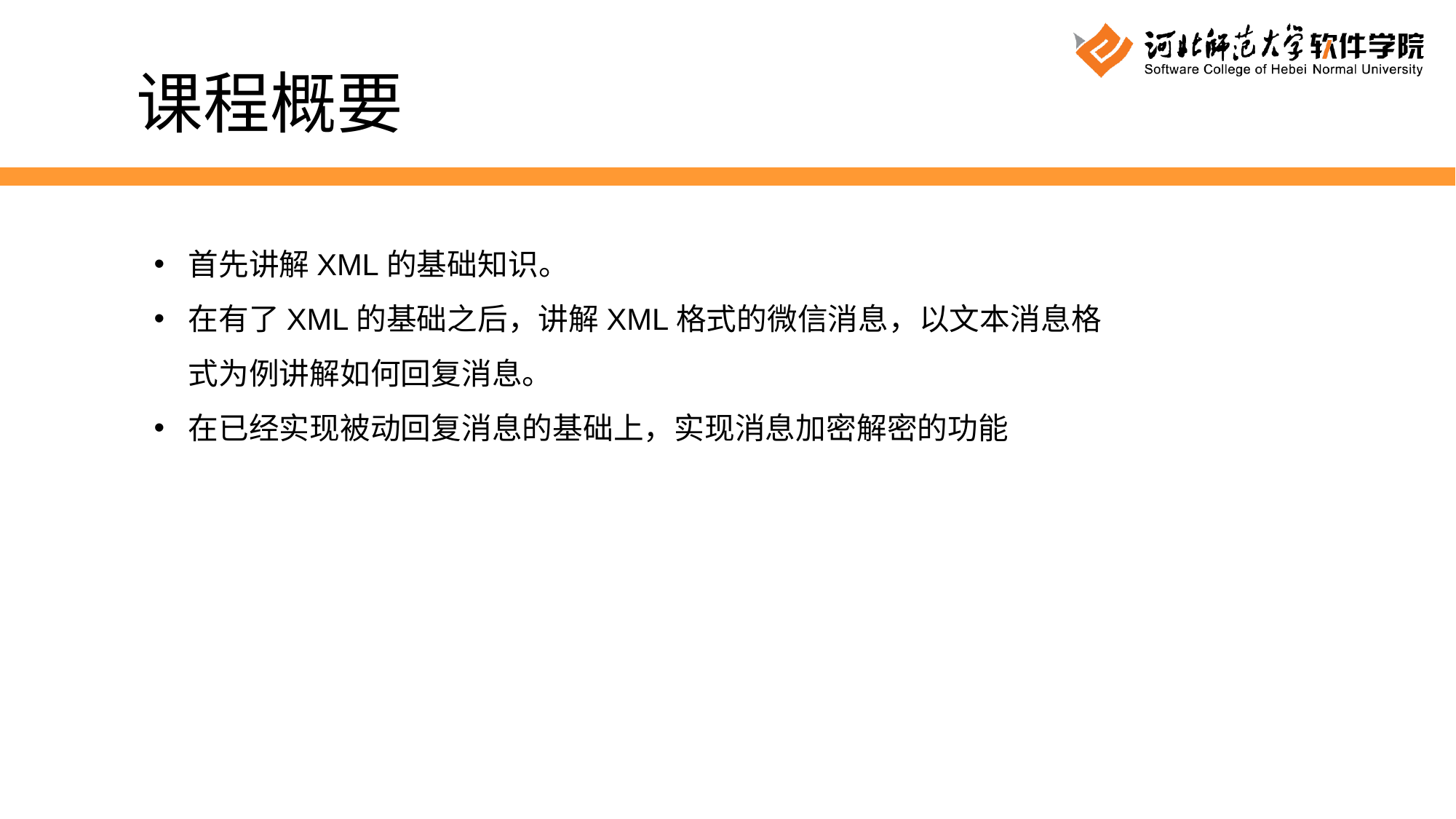

课程概要
首先讲解XML的基础知识。
在有了XML的基础之后，讲解XML格式的微信消息，以文本消息格式为例讲解如何回复消息。
在已经实现被动回复消息的基础上，实现消息加密解密的功能